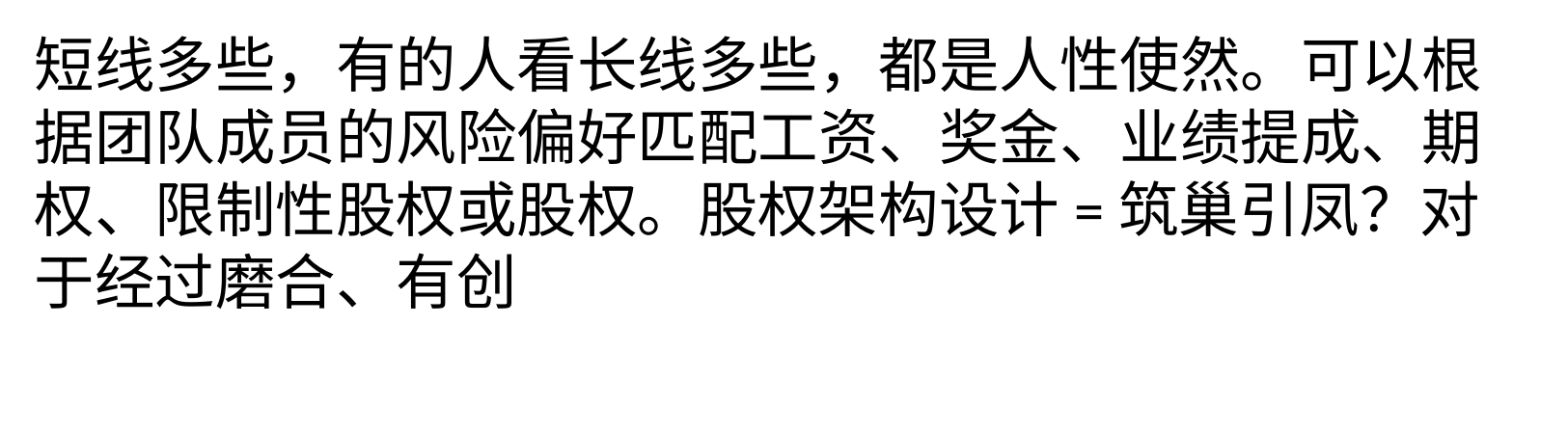

短线多些，有的人看长线多些，都是人性使然。可以根据团队成员的风险偏好匹配工资、奖金、业绩提成、期权、限制性股权或股权。股权架构设计=筑巢引凤？对于经过磨合、有创